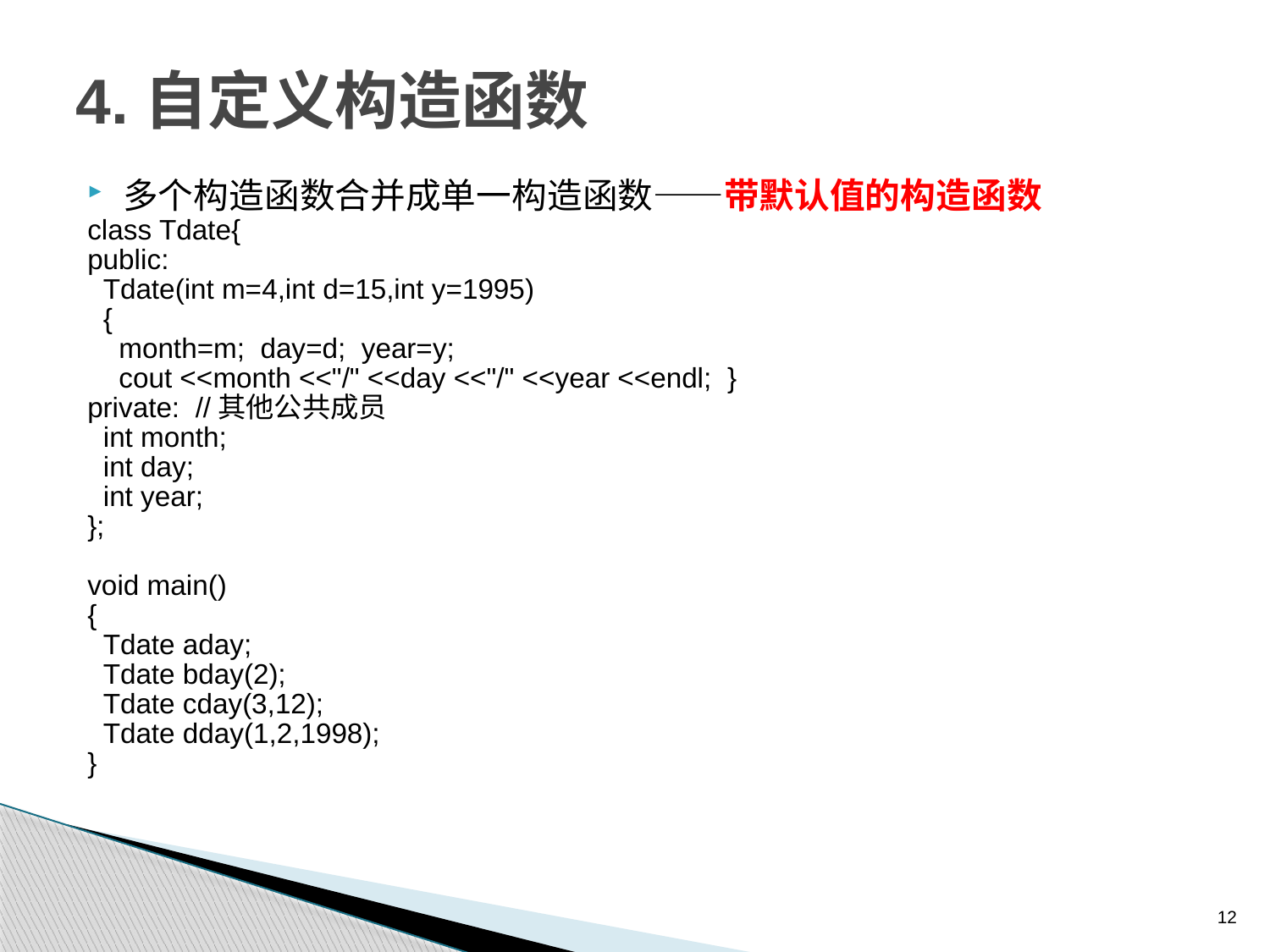

# 4.自定义构造函数
多个构造函数合并成单一构造函数——带默认值的构造函数
class Tdate{
public:
  Tdate(int m=4,int d=15,int y=1995)
  {
    month=m;  day=d;  year=y;
    cout <<month <<"/" <<day <<"/" <<year <<endl;  }
private:  //其他公共成员
  int month;
  int day;
  int year;
};

void main()
{
  Tdate aday;
  Tdate bday(2);
  Tdate cday(3,12);
  Tdate dday(1,2,1998);
}
12